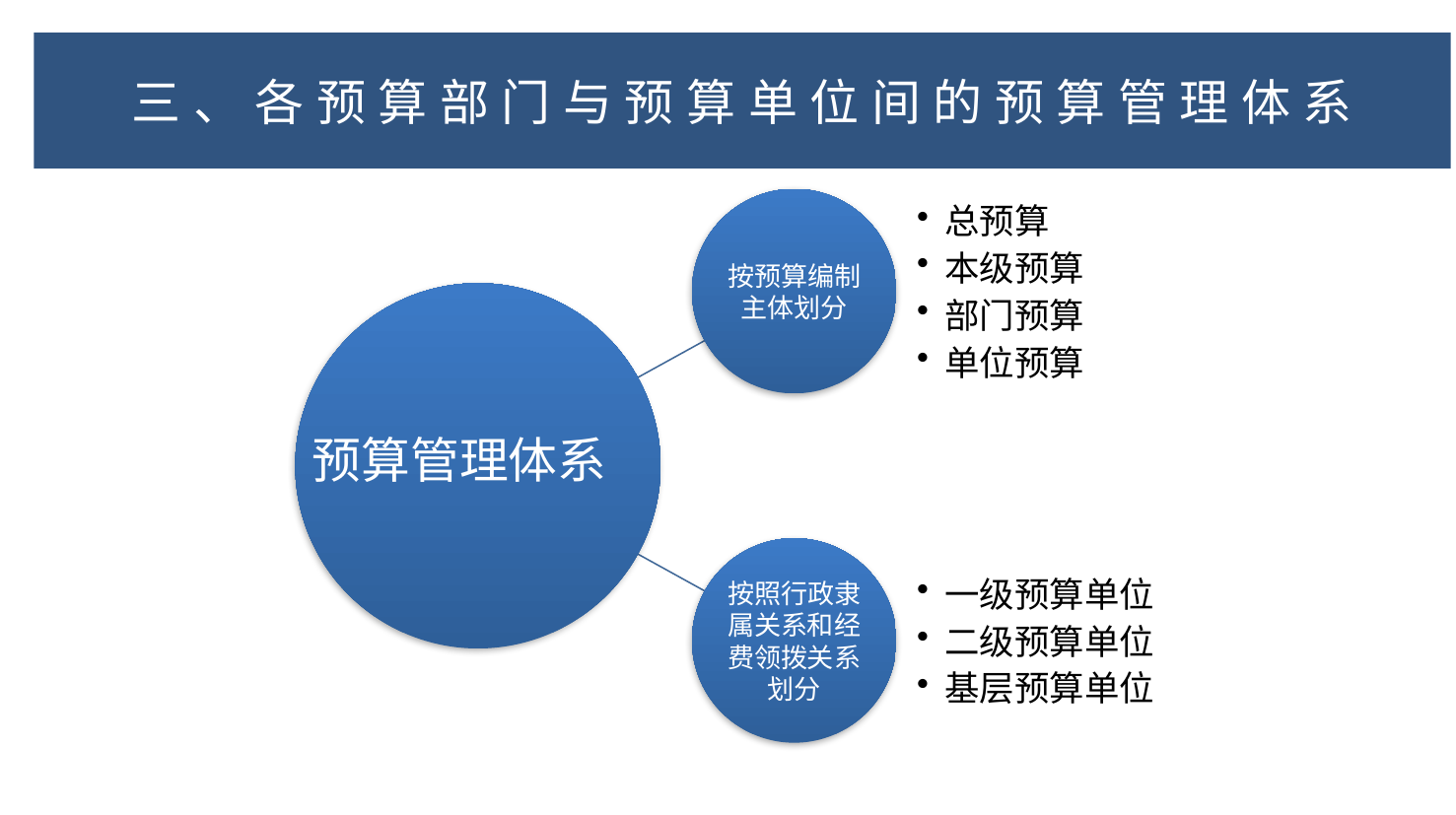

# 三、各预算部门与预算单位间的预算管理体系
按预算编制主体划分
总预算
本级预算
部门预算
单位预算
按照行政隶属关系和经费领拨关系划分
一级预算单位
二级预算单位
基层预算单位
预算管理体系